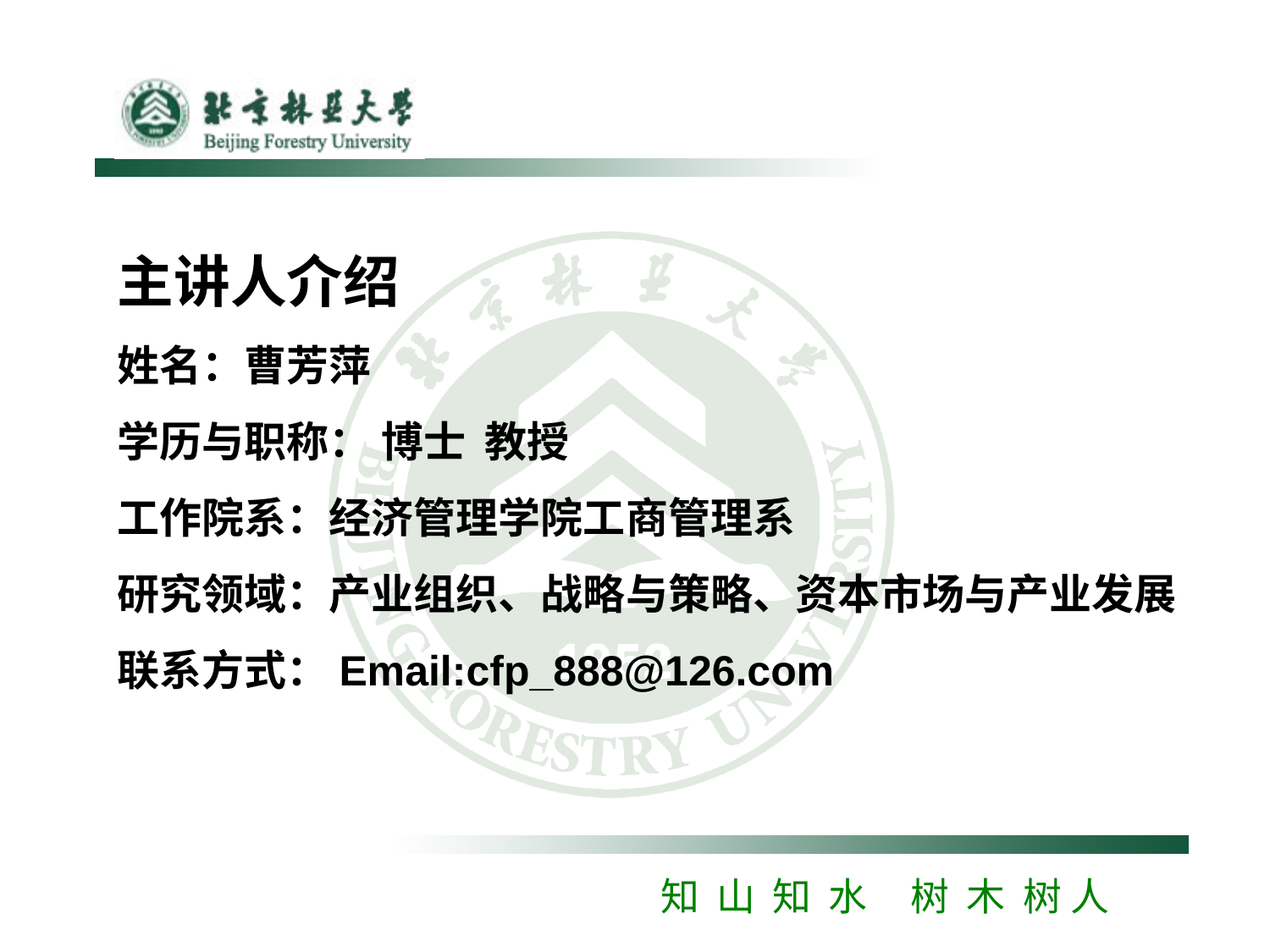

主讲人介绍
姓名：曹芳萍
学历与职称： 博士  教授
工作院系：经济管理学院工商管理系
研究领域：产业组织、战略与策略、资本市场与产业发展
联系方式：Email:cfp_888@126.com